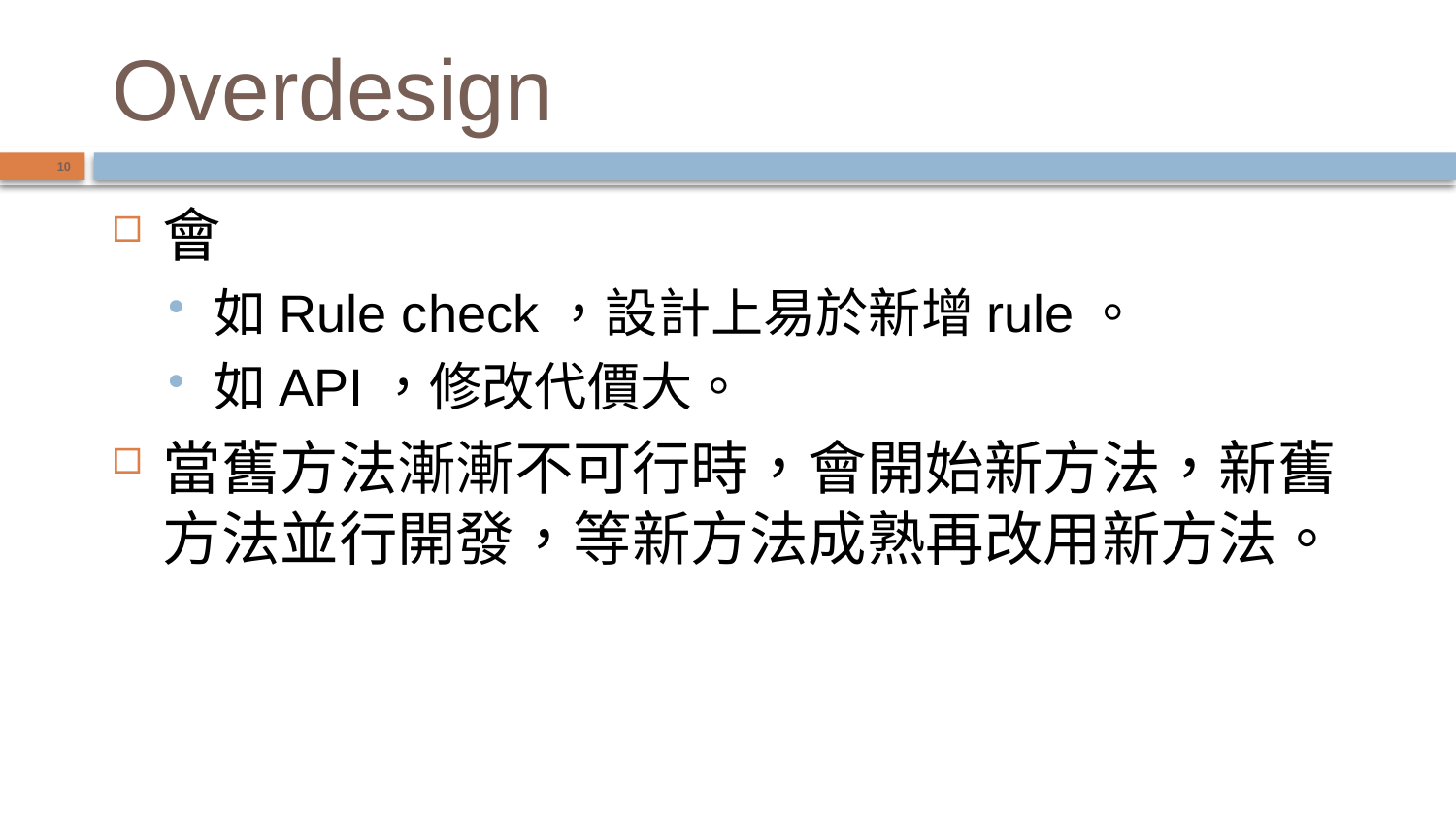

# Overdesign
10
會
如Rule check，設計上易於新增rule。
如API，修改代價大。
當舊方法漸漸不可行時，會開始新方法，新舊方法並行開發，等新方法成熟再改用新方法。